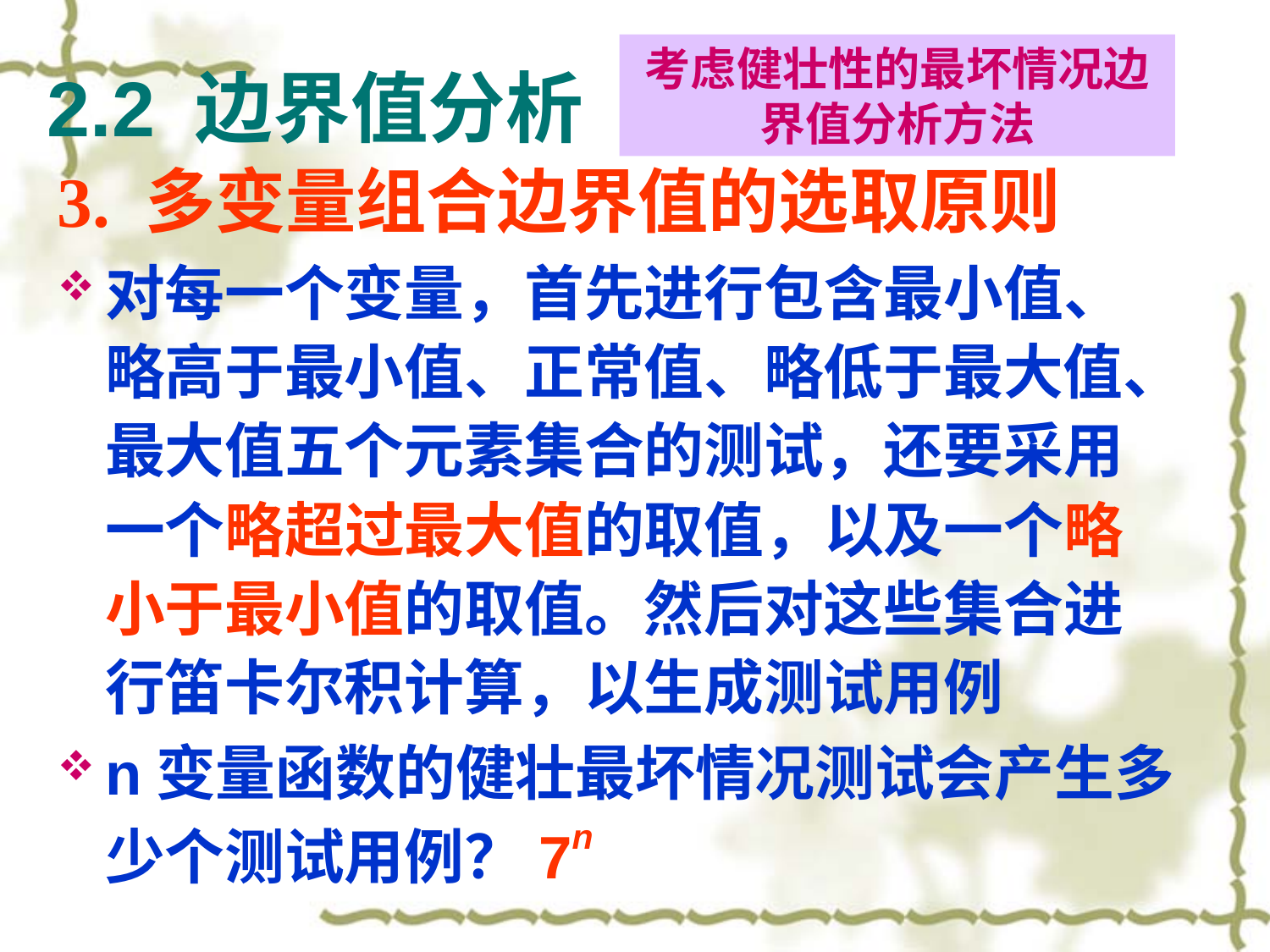

# 2.2 边界值分析
考虑健壮性的最坏情况边界值分析方法
3. 多变量组合边界值的选取原则
对每一个变量，首先进行包含最小值、略高于最小值、正常值、略低于最大值、最大值五个元素集合的测试，还要采用一个略超过最大值的取值，以及一个略小于最小值的取值。然后对这些集合进行笛卡尔积计算，以生成测试用例
n变量函数的健壮最坏情况测试会产生多少个测试用例？7n